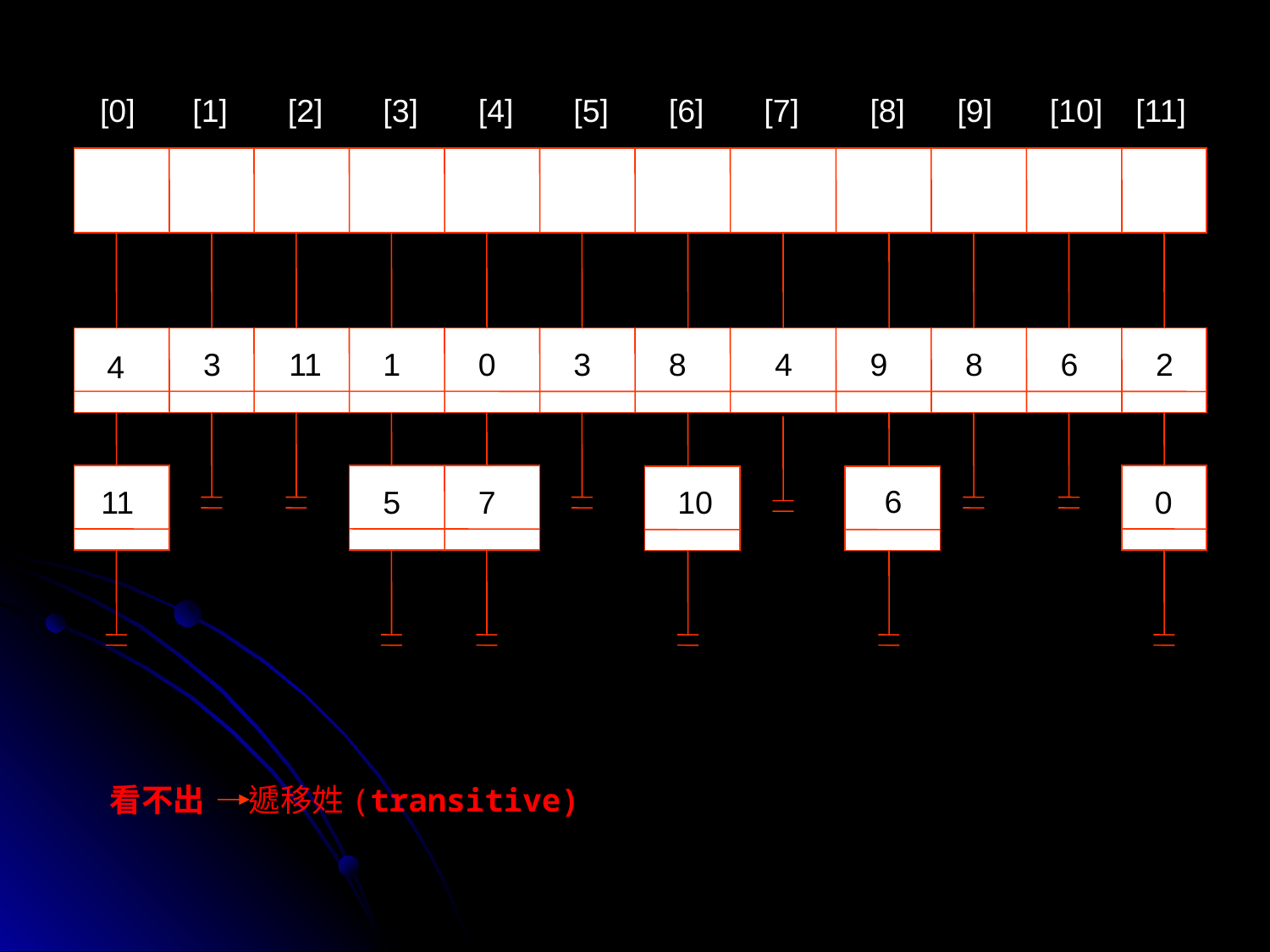

[0]
[1]
[2]
[3]
[4]
[5]
[6]
[7]
[8]
[9]
[10]
[11]

3
11
1
0
3
8
4
9
8
6
2
4

6
11
5
7
10
6
0

看不出      遞移姓(transitive)